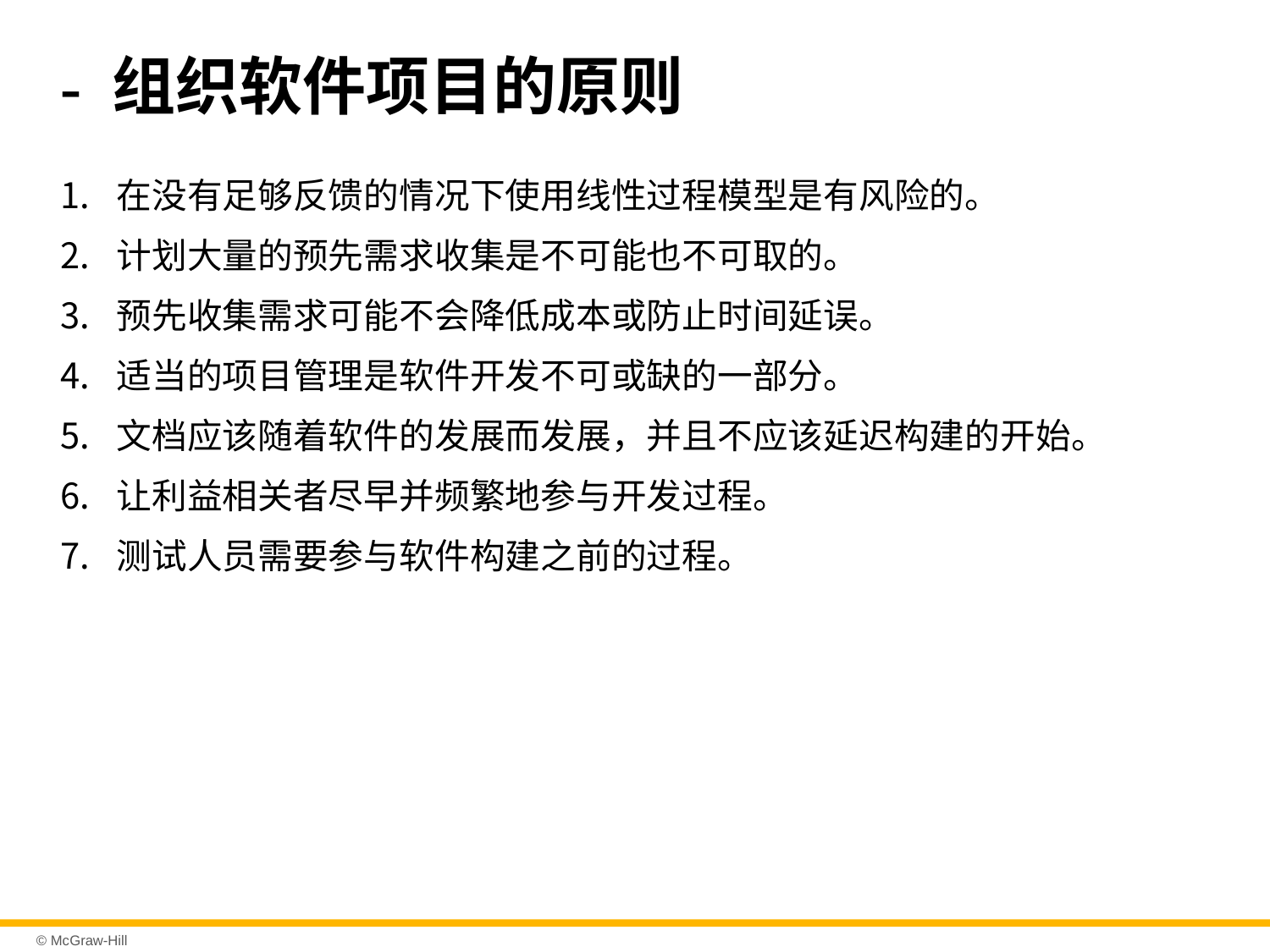

# - 组织软件项目的原则
在没有足够反馈的情况下使用线性过程模型是有风险的。
计划大量的预先需求收集是不可能也不可取的。
预先收集需求可能不会降低成本或防止时间延误。
适当的项目管理是软件开发不可或缺的一部分。
文档应该随着软件的发展而发展，并且不应该延迟构建的开始。
让利益相关者尽早并频繁地参与开发过程。
测试人员需要参与软件构建之前的过程。
4